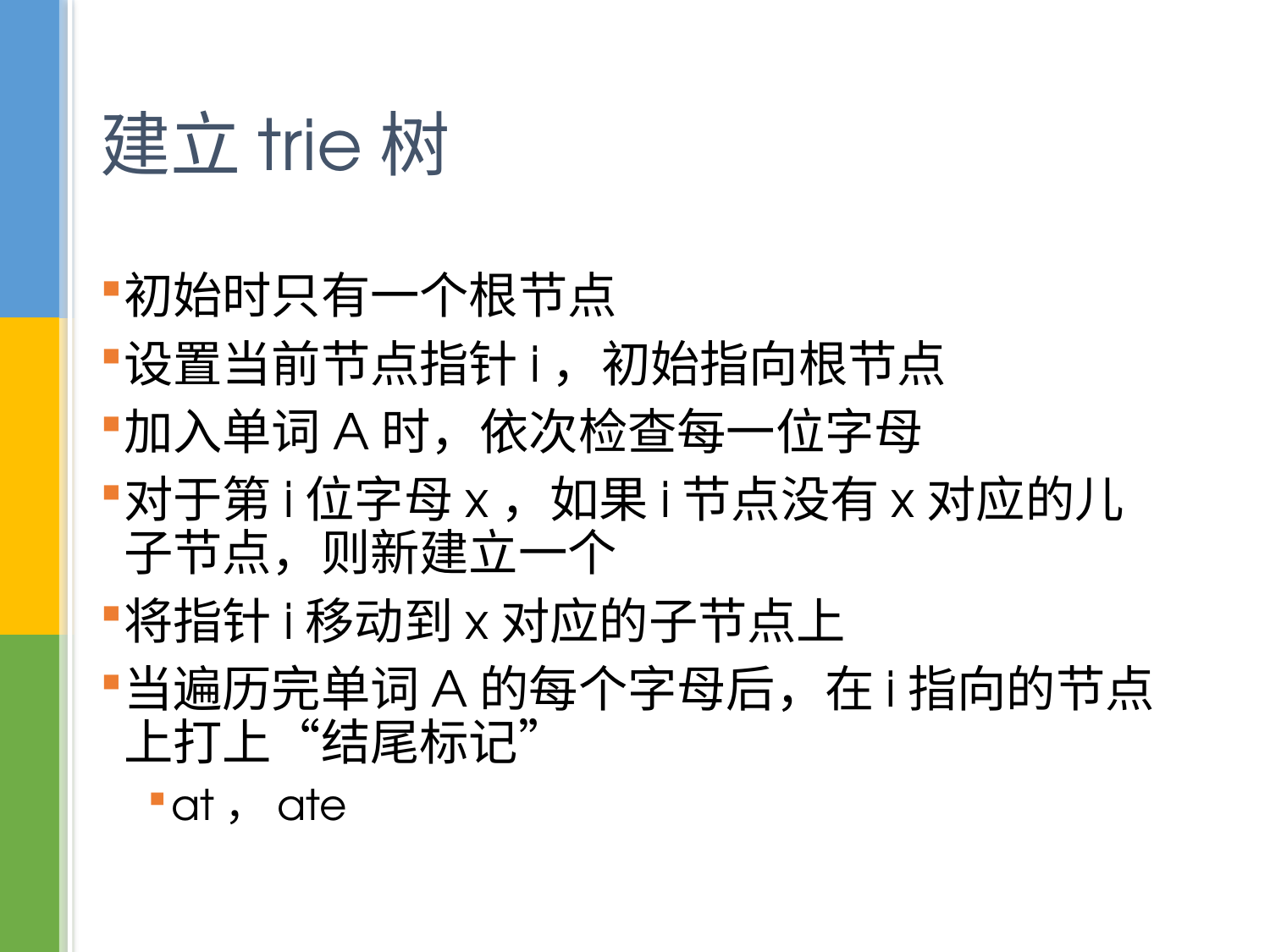

# 建立trie树
初始时只有一个根节点
设置当前节点指针i，初始指向根节点
加入单词A时，依次检查每一位字母
对于第i位字母x，如果i节点没有x对应的儿子节点，则新建立一个
将指针i移动到x对应的子节点上
当遍历完单词A的每个字母后，在i指向的节点上打上“结尾标记”
at，ate